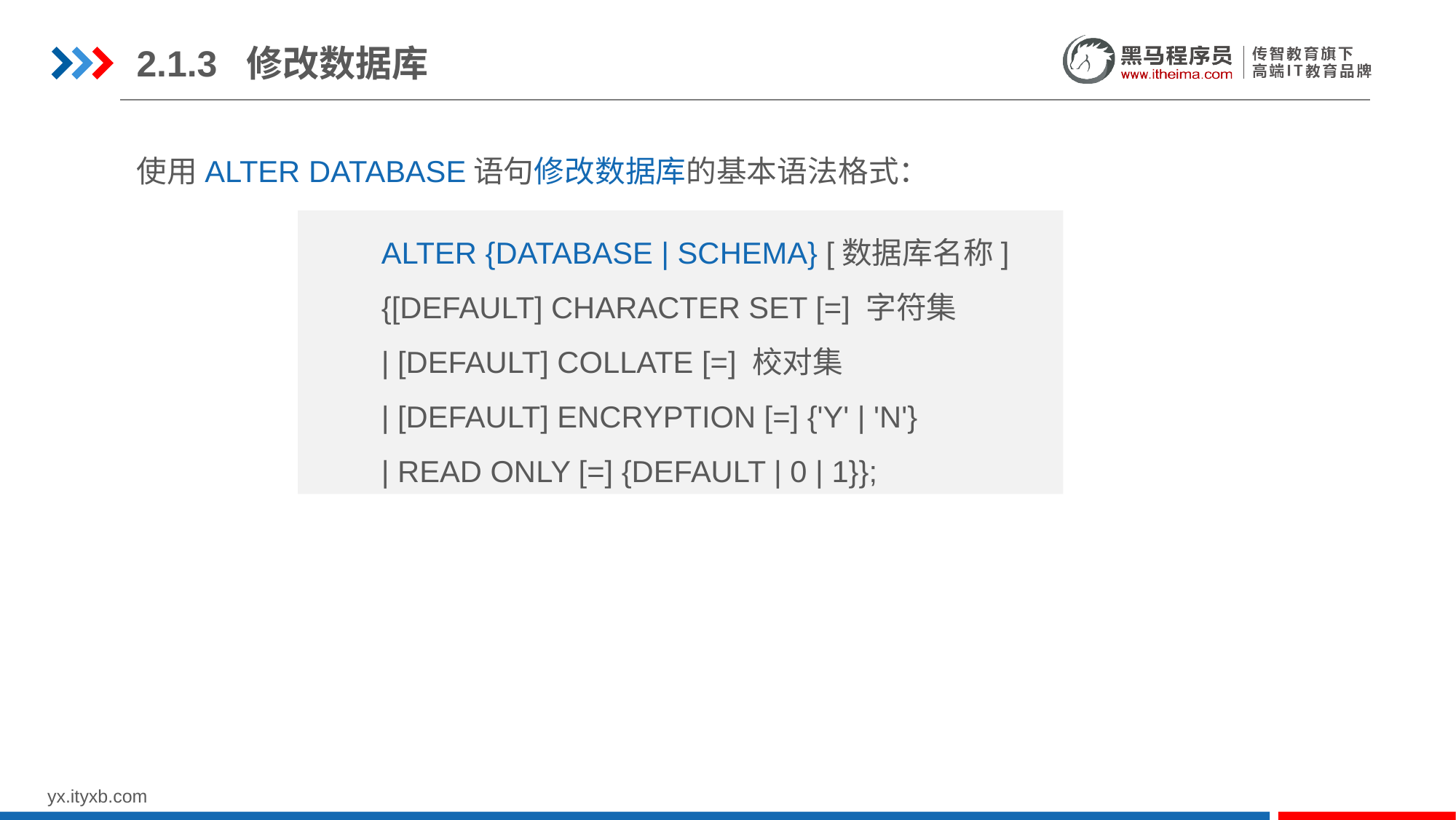

2.1.3  修改数据库
使用ALTER DATABASE语句修改数据库的基本语法格式：
ALTER {DATABASE | SCHEMA} [数据库名称]
{[DEFAULT] CHARACTER SET [=] 字符集
| [DEFAULT] COLLATE [=] 校对集
| [DEFAULT] ENCRYPTION [=] {'Y' | 'N'}
| READ ONLY [=] {DEFAULT | 0 | 1}};